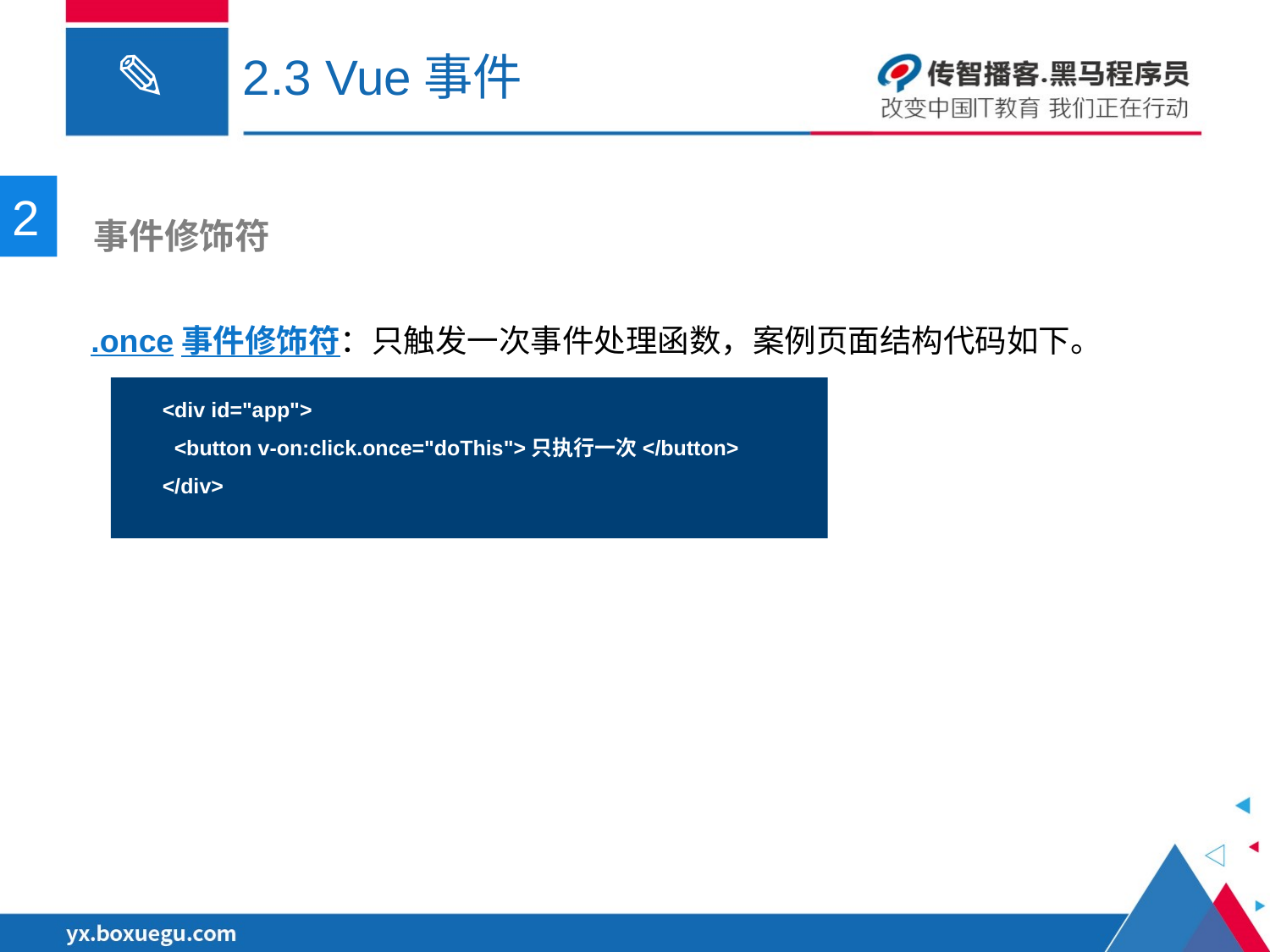

# 2.3 Vue事件

2
  事件修饰符
.once事件修饰符：只触发一次事件处理函数，案例页面结构代码如下。

<div id="app">
  <button v-on:click.once="doThis">只执行一次</button>
</div>